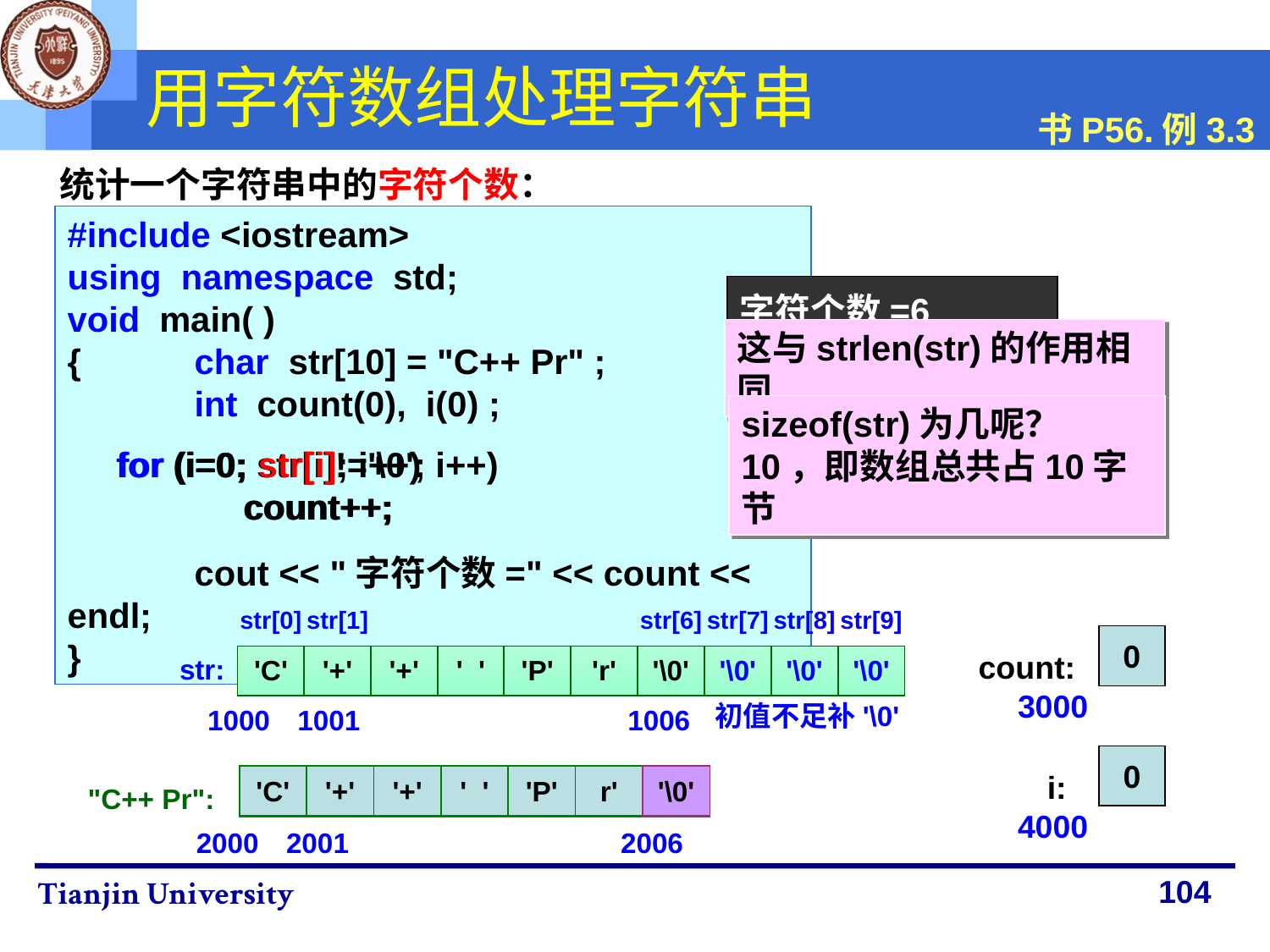

# 用字符数组处理字符串
书P56.例3.3
统计一个字符串中的字符个数：
#include <iostream>
using  namespace  std;
void  main( )
{ 	char  str[10] = "C++ Pr" ;
	int  count(0),  i(0) ;

	cout << "字符个数=" << count << endl;
}
字符个数=6
这与strlen(str)的作用相同
sizeof(str)为几呢？
10，即数组总共占10字节
for (i=0; str[i]!='\0'; i++)
	count++;
for (i=0; str[i]; i++)
	count++;
| str[0] | str[1] |  |  |  |  | str[6] | str[7] | str[8] | str[9] |
| --- | --- | --- | --- | --- | --- | --- | --- | --- | --- |
|  |  |  |  |  |  |  |  |  |  |
|  |  |  |  |  |  |  |  |  |  |
| --- | --- | --- | --- | --- | --- | --- | --- | --- | --- |
| 'C' | '+' | '+' | ' ' | 'P' | 'r' | '\0' | '\0' | '\0' | '\0' |
   0
count:
3000
str:
初值不足补'\0'
1000
1001
1006
 0
i:
4000
'C'
'+'
'+'
'  '
'P'
r'
'\0'
'C'
'+'
'+'
'  '
'P'
'r'
'\0'
"C++ Pr":
2000
2001
2006